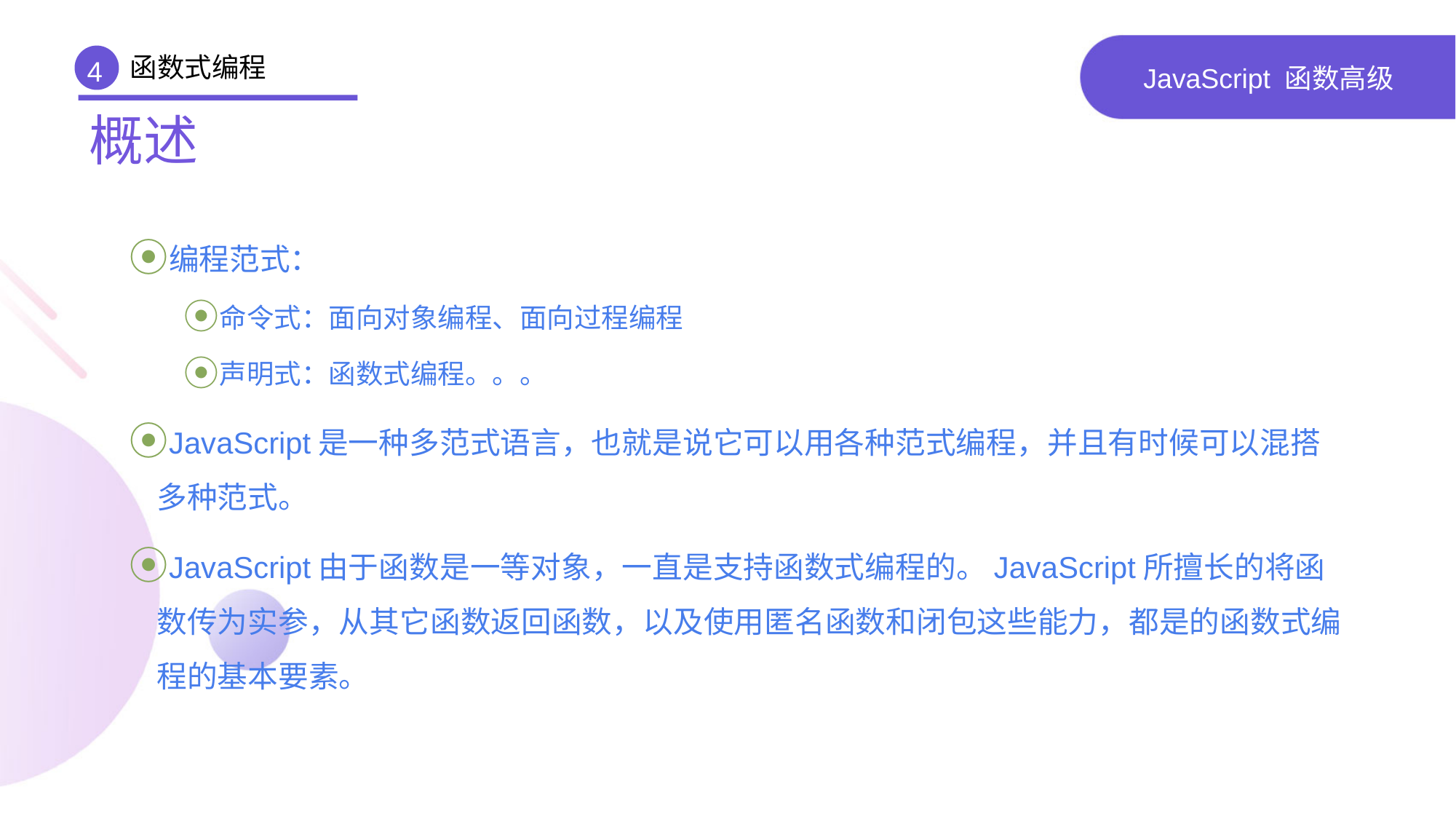

函数式编程
4
# JavaScript 函数高级
概述
编程范式：
命令式：面向对象编程、面向过程编程
声明式：函数式编程。。。
JavaScript是一种多范式语言，也就是说它可以用各种范式编程，并且有时候可以混搭多种范式。
JavaScript由于函数是一等对象，一直是支持函数式编程的。JavaScript所擅长的将函数传为实参，从其它函数返回函数，以及使用匿名函数和闭包这些能力，都是的函数式编程的基本要素。